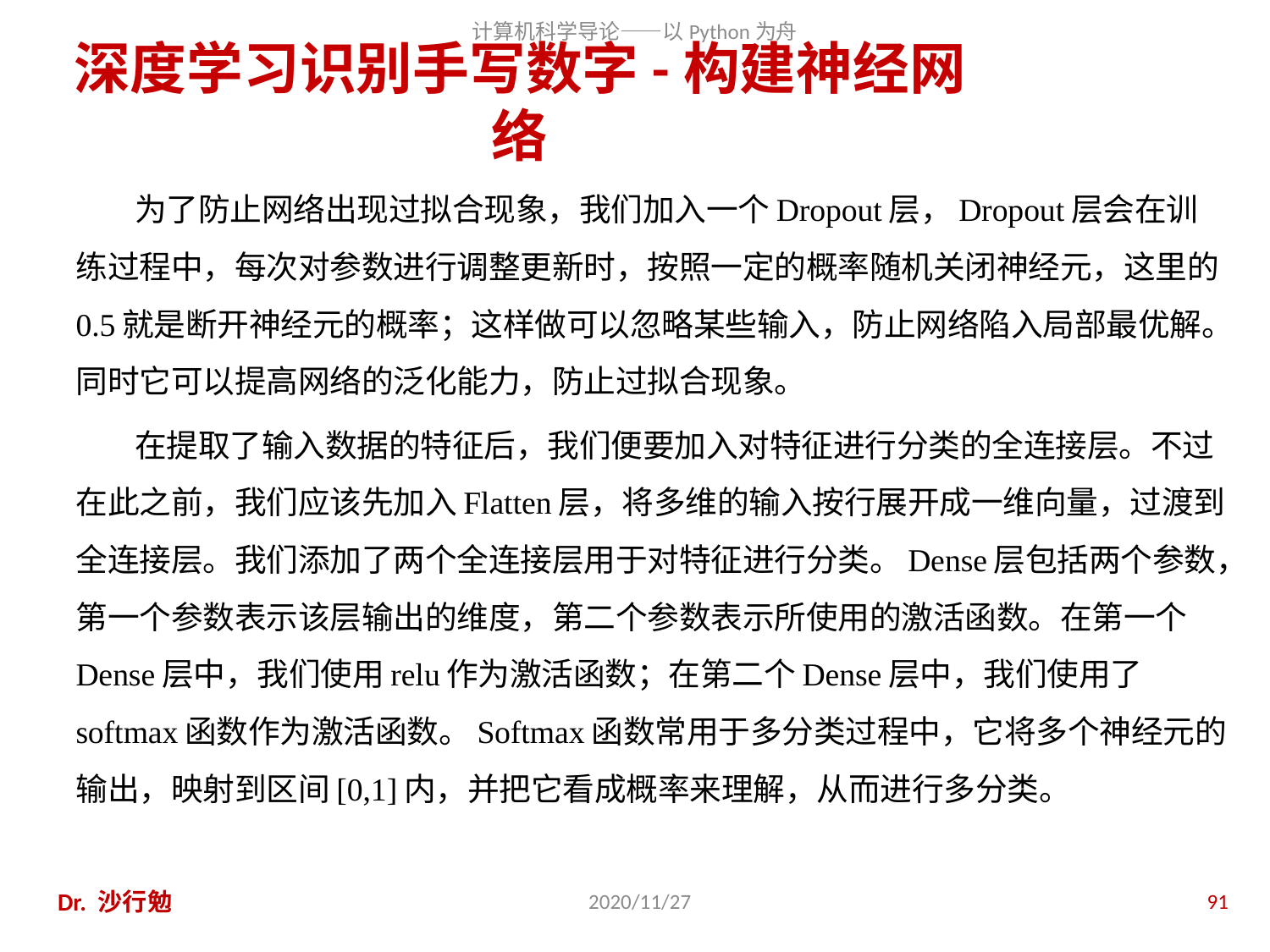

# 深度学习识别手写数字-构建神经网络
为了防止网络出现过拟合现象，我们加入一个Dropout层，Dropout层会在训练过程中，每次对参数进行调整更新时，按照一定的概率随机关闭神经元，这里的0.5就是断开神经元的概率；这样做可以忽略某些输入，防止网络陷入局部最优解。同时它可以提高网络的泛化能力，防止过拟合现象。
在提取了输入数据的特征后，我们便要加入对特征进行分类的全连接层。不过在此之前，我们应该先加入Flatten层，将多维的输入按行展开成一维向量，过渡到全连接层。我们添加了两个全连接层用于对特征进行分类。Dense层包括两个参数，第一个参数表示该层输出的维度，第二个参数表示所使用的激活函数。在第一个Dense层中，我们使用relu作为激活函数；在第二个Dense层中，我们使用了softmax函数作为激活函数。Softmax函数常用于多分类过程中，它将多个神经元的输出，映射到区间[0,1]内，并把它看成概率来理解，从而进行多分类。
Dr. 沙行勉
2020/11/27
91